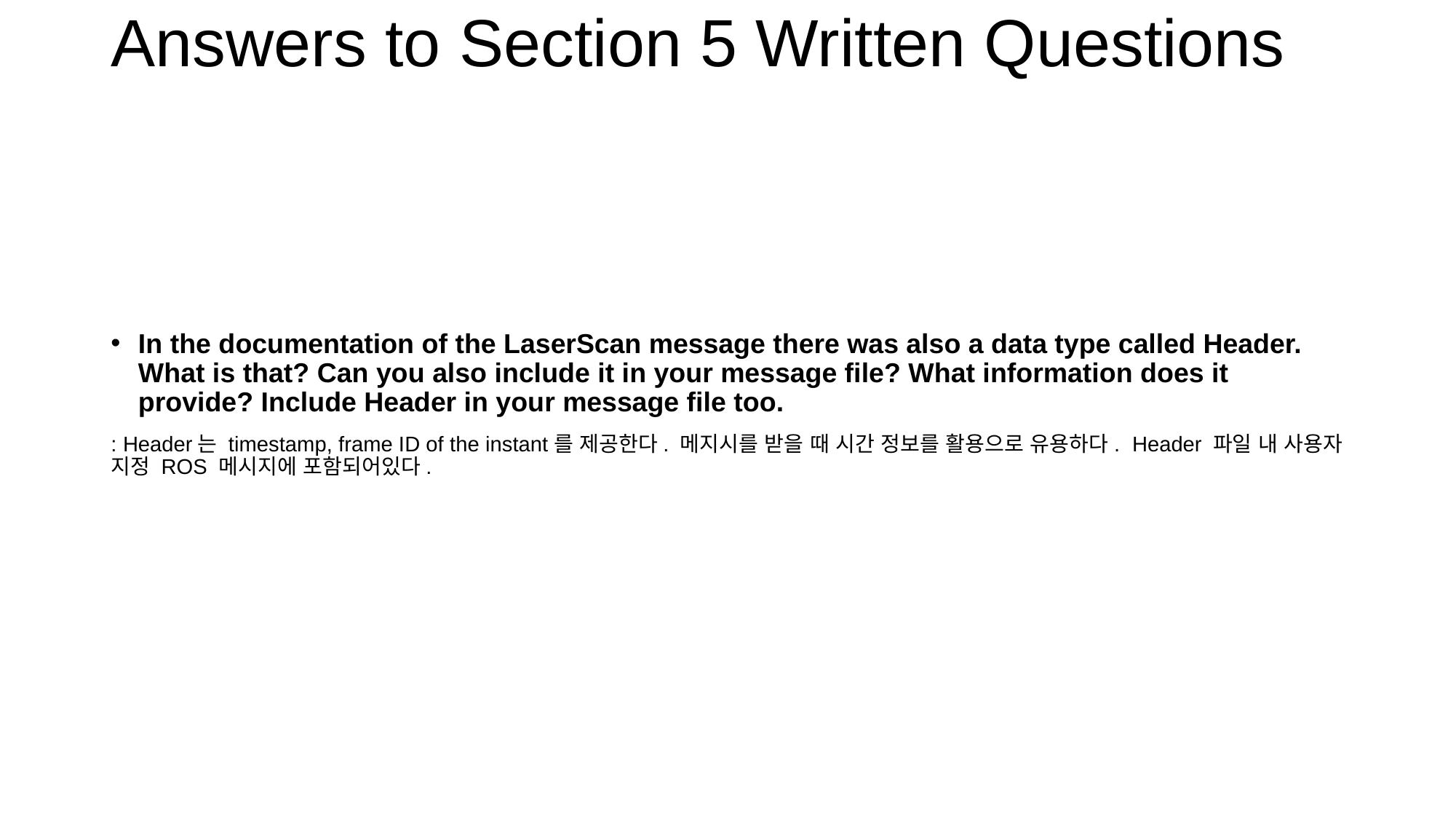

# Answers to Section 5 Written Questions
In the documentation of the LaserScan message there was also a data type called Header. What is that? Can you also include it in your message file? What information does it provide? Include Header in your message file too.
: Header는 timestamp, frame ID of the instant를 제공한다. 메지시를 받을 때 시간 정보를 활용으로 유용하다.  Header 파일 내 사용자 지정 ROS 메시지에 포함되어있다.